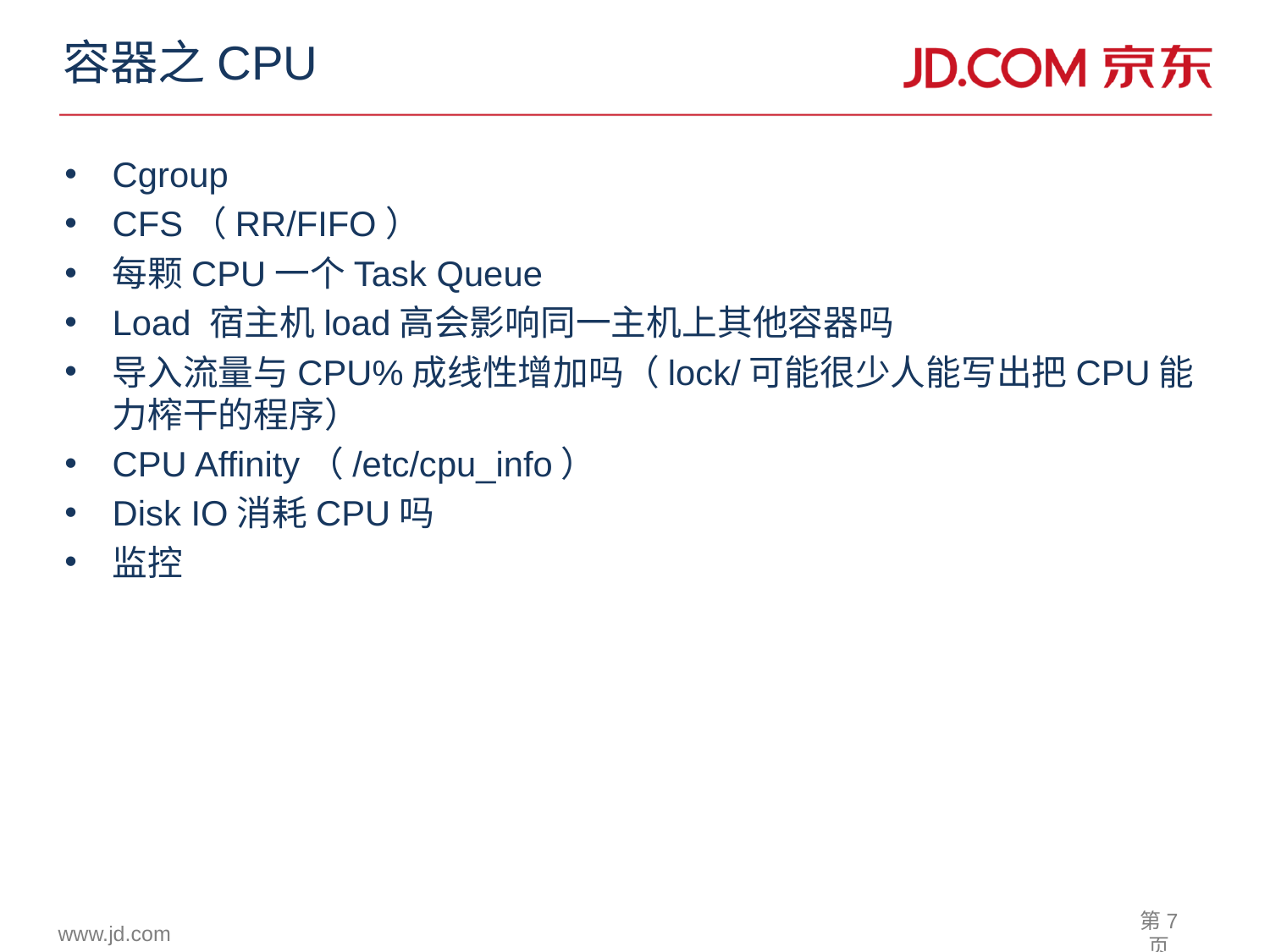

容器之CPU
Cgroup
CFS（RR/FIFO）
每颗CPU一个Task Queue
Load 宿主机load高会影响同一主机上其他容器吗
导入流量与CPU%成线性增加吗（lock/可能很少人能写出把CPU能力榨干的程序）
CPU Affinity（/etc/cpu_info）
Disk IO消耗CPU吗
监控
第7页